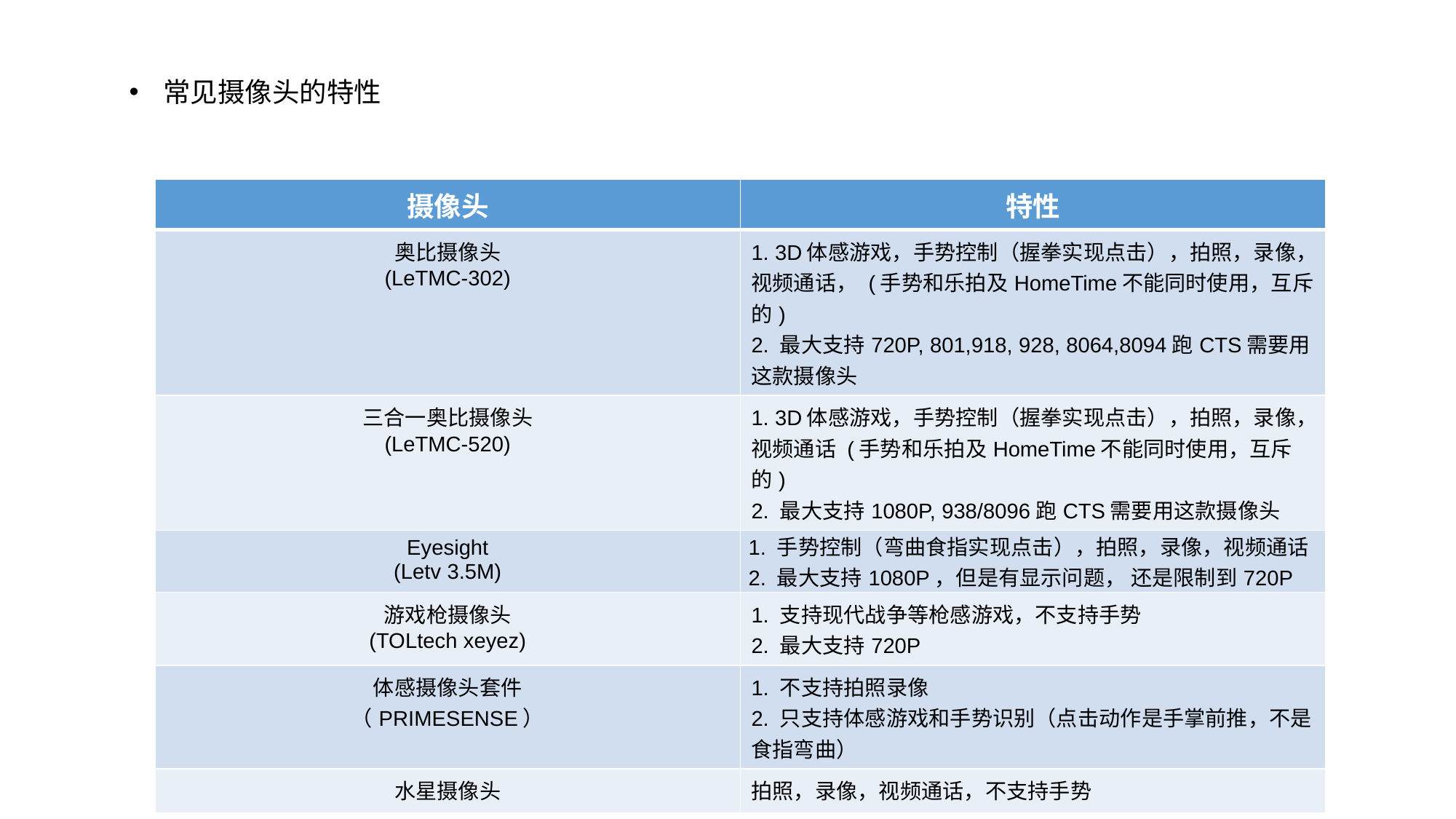

常见摄像头的特性
| 摄像头 | 特性 |
| --- | --- |
| 奥比摄像头 (LeTMC-302) | 1. 3D体感游戏，手势控制（握拳实现点击），拍照，录像，视频通话， (手势和乐拍及HomeTime不能同时使用，互斥的) 2. 最大支持720P, 801,918, 928, 8064,8094跑CTS需要用这款摄像头 |
| 三合一奥比摄像头 (LeTMC-520) | 1. 3D体感游戏，手势控制（握拳实现点击），拍照，录像，视频通话 (手势和乐拍及HomeTime不能同时使用，互斥的) 2. 最大支持1080P, 938/8096跑CTS需要用这款摄像头 |
| Eyesight (Letv 3.5M) | 1. 手势控制（弯曲食指实现点击），拍照，录像，视频通话 2. 最大支持1080P，但是有显示问题， 还是限制到720P |
| 游戏枪摄像头 (TOLtech xeyez) | 1. 支持现代战争等枪感游戏，不支持手势 2. 最大支持720P |
| 体感摄像头套件 （PRIMESENSE） | 1. 不支持拍照录像 2. 只支持体感游戏和手势识别（点击动作是手掌前推，不是食指弯曲） |
| 水星摄像头 | 拍照，录像，视频通话，不支持手势 |